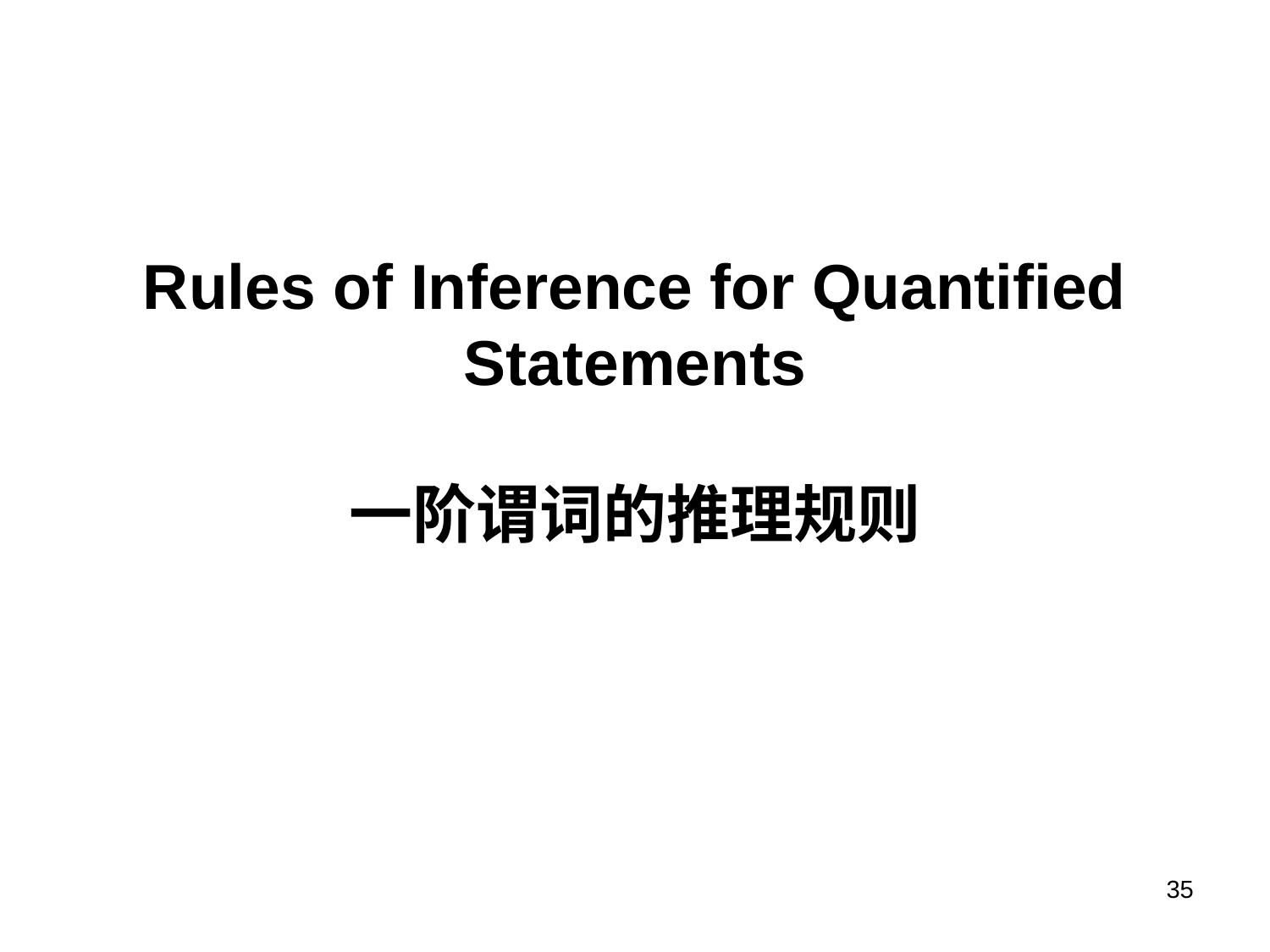

# Rules of Inference for Quantified Statements 一阶谓词的推理规则
35